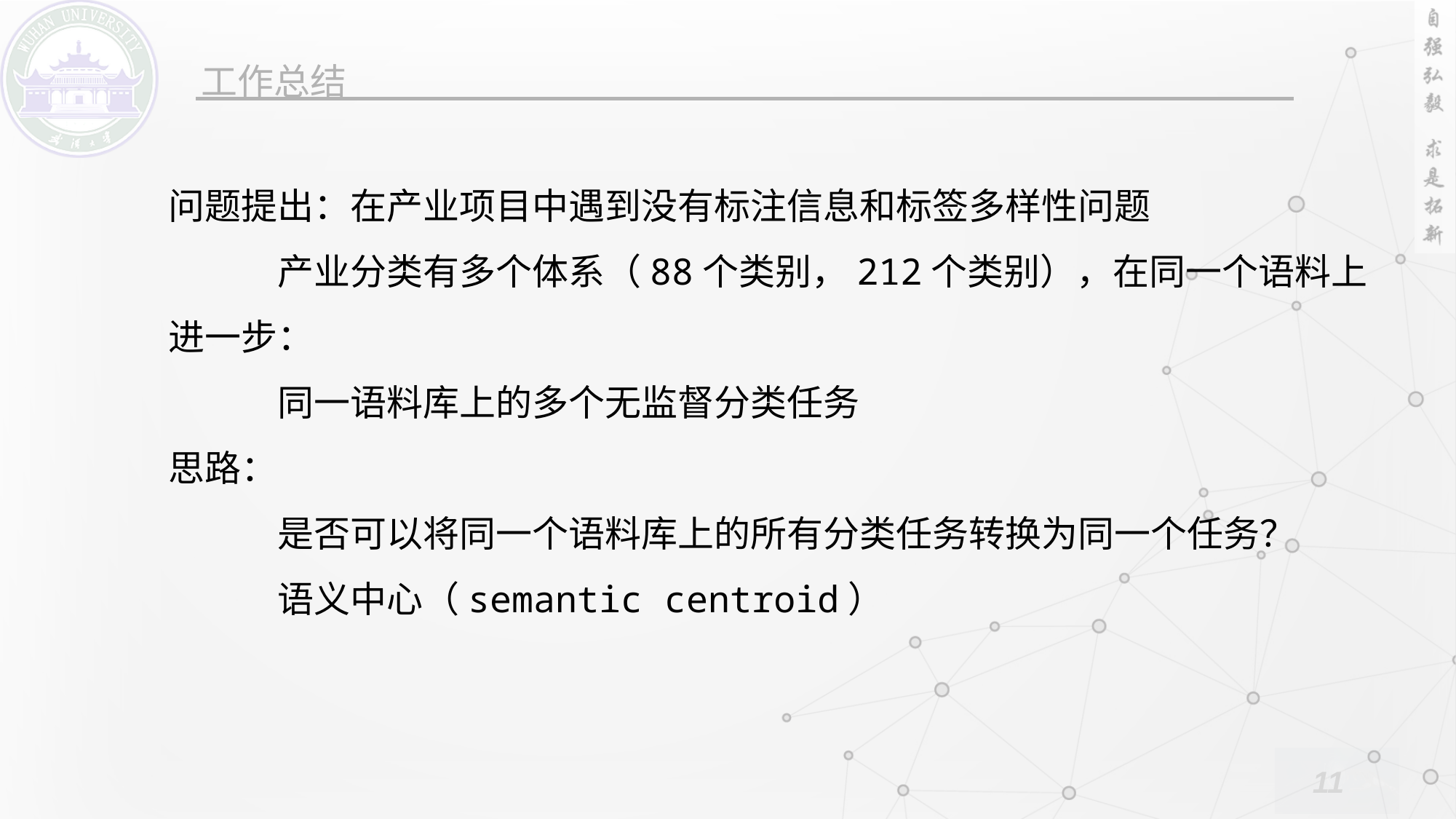

问题提出：在产业项目中遇到没有标注信息和标签多样性问题
	产业分类有多个体系（88个类别，212个类别），在同一个语料上
进一步：
	同一语料库上的多个无监督分类任务
思路：
	是否可以将同一个语料库上的所有分类任务转换为同一个任务？
	语义中心（semantic centroid）
11